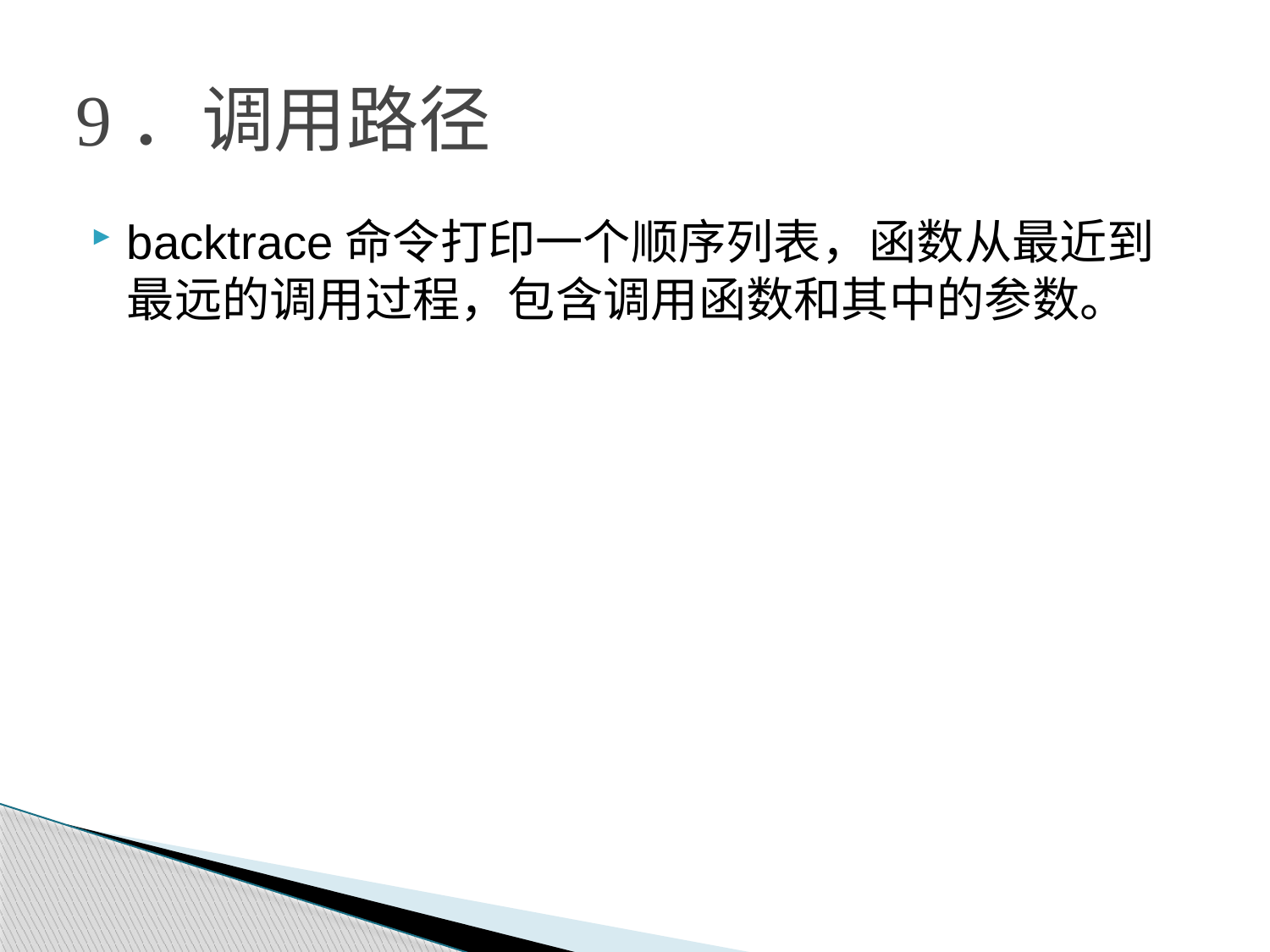

# 9．调用路径
backtrace命令打印一个顺序列表，函数从最近到最远的调用过程，包含调用函数和其中的参数。